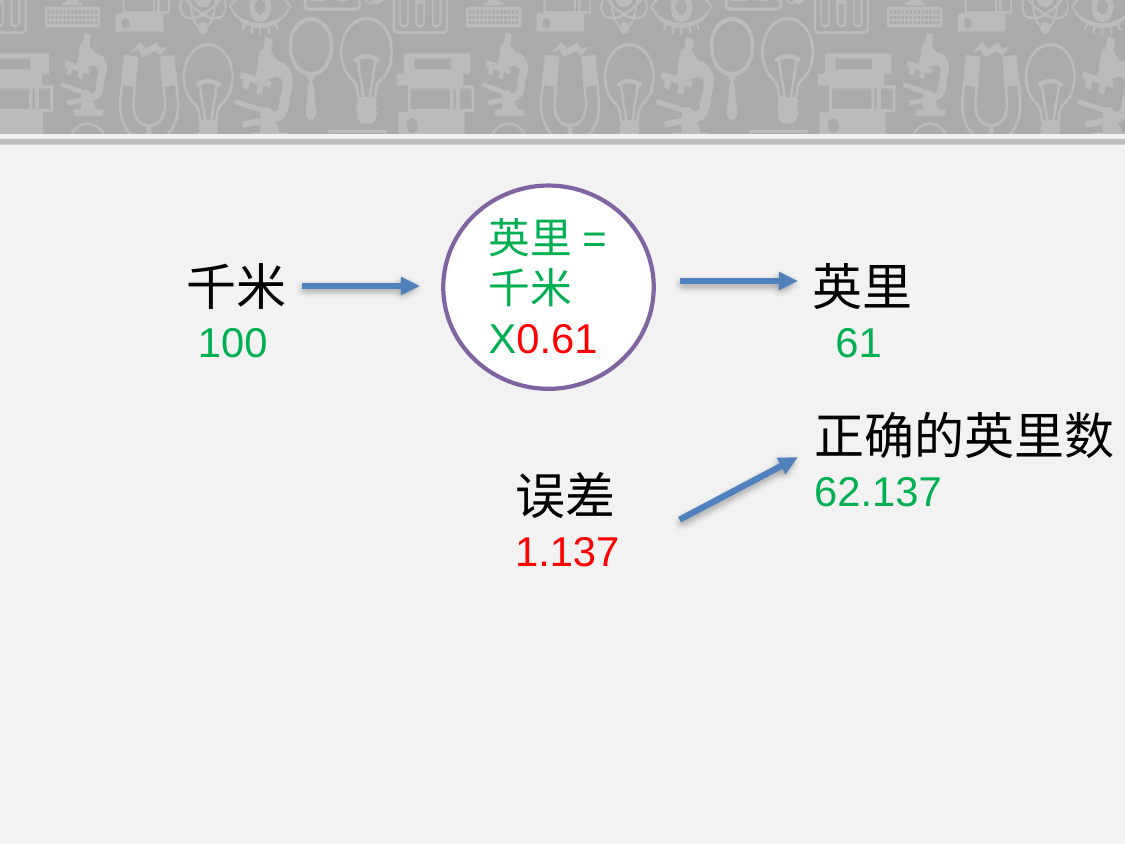

英里=千米X0.61
英里
  61
千米
 100
正确的英里数  62.137
误差
1.137